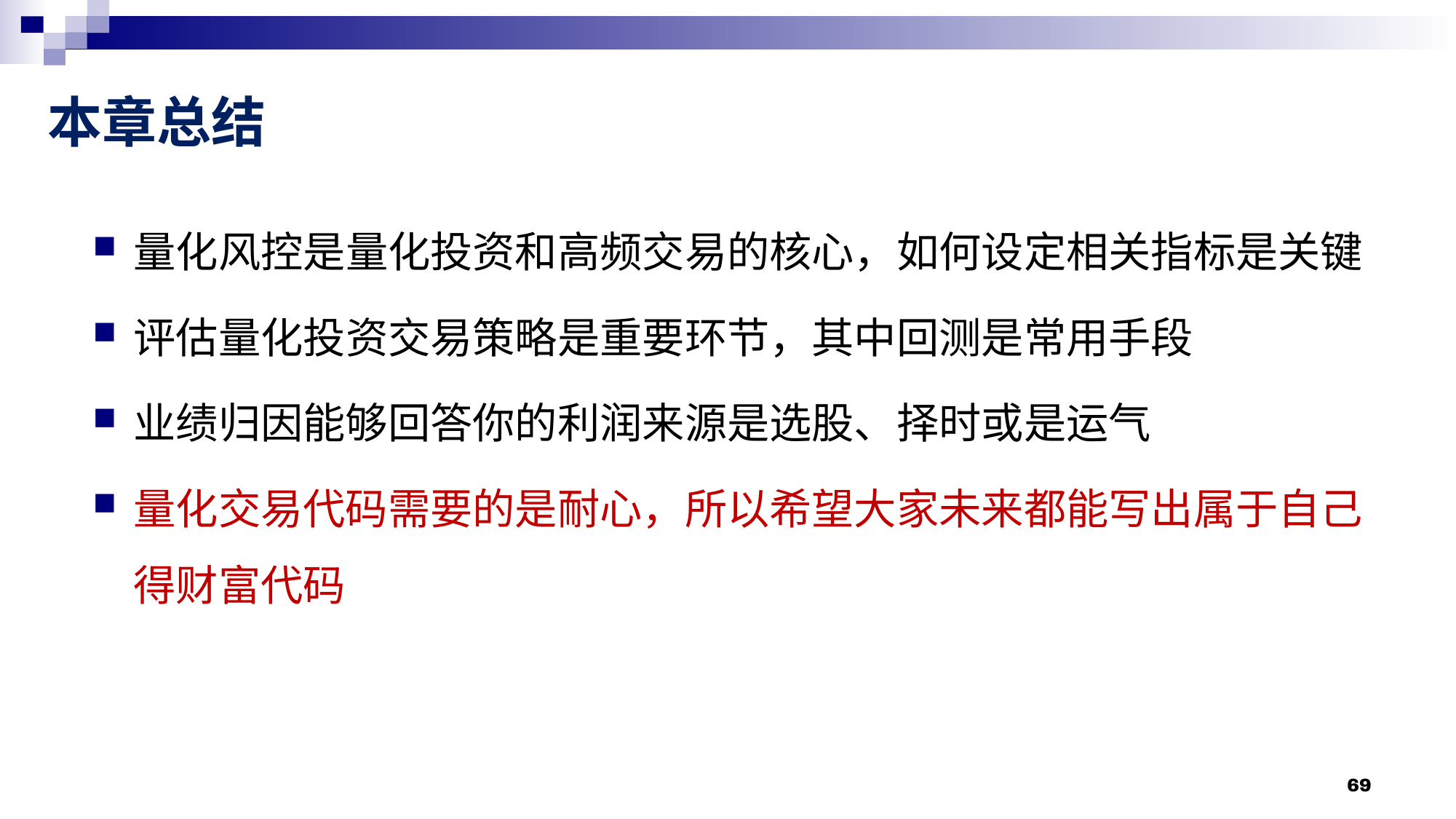

# 本章总结
量化风控是量化投资和高频交易的核心，如何设定相关指标是关键
评估量化投资交易策略是重要环节，其中回测是常用手段
业绩归因能够回答你的利润来源是选股、择时或是运气
量化交易代码需要的是耐心，所以希望大家未来都能写出属于自己得财富代码
69